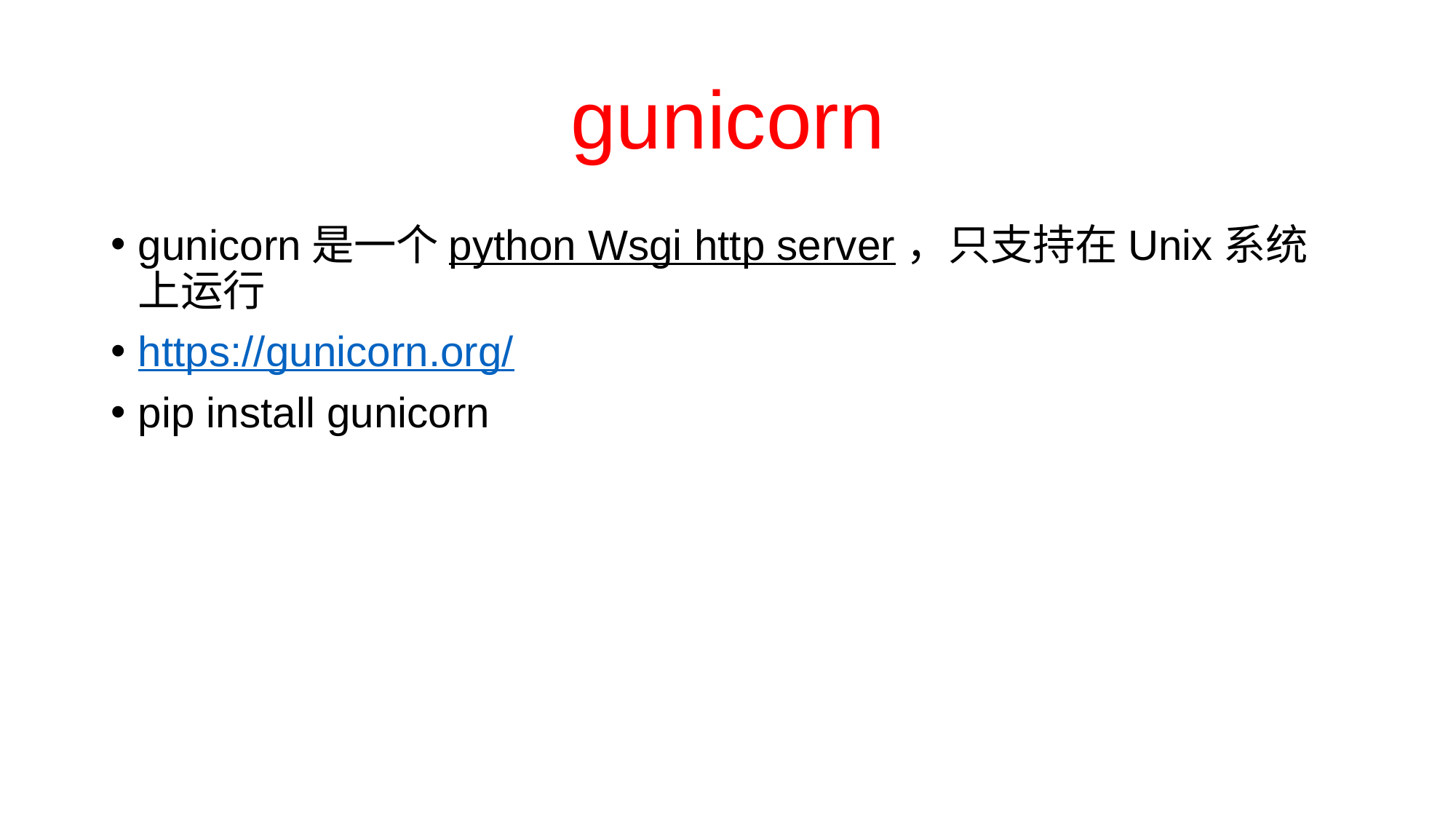

# gunicorn
gunicorn是一个python Wsgi http server，只支持在Unix系统上运行
https://gunicorn.org/
pip install gunicorn